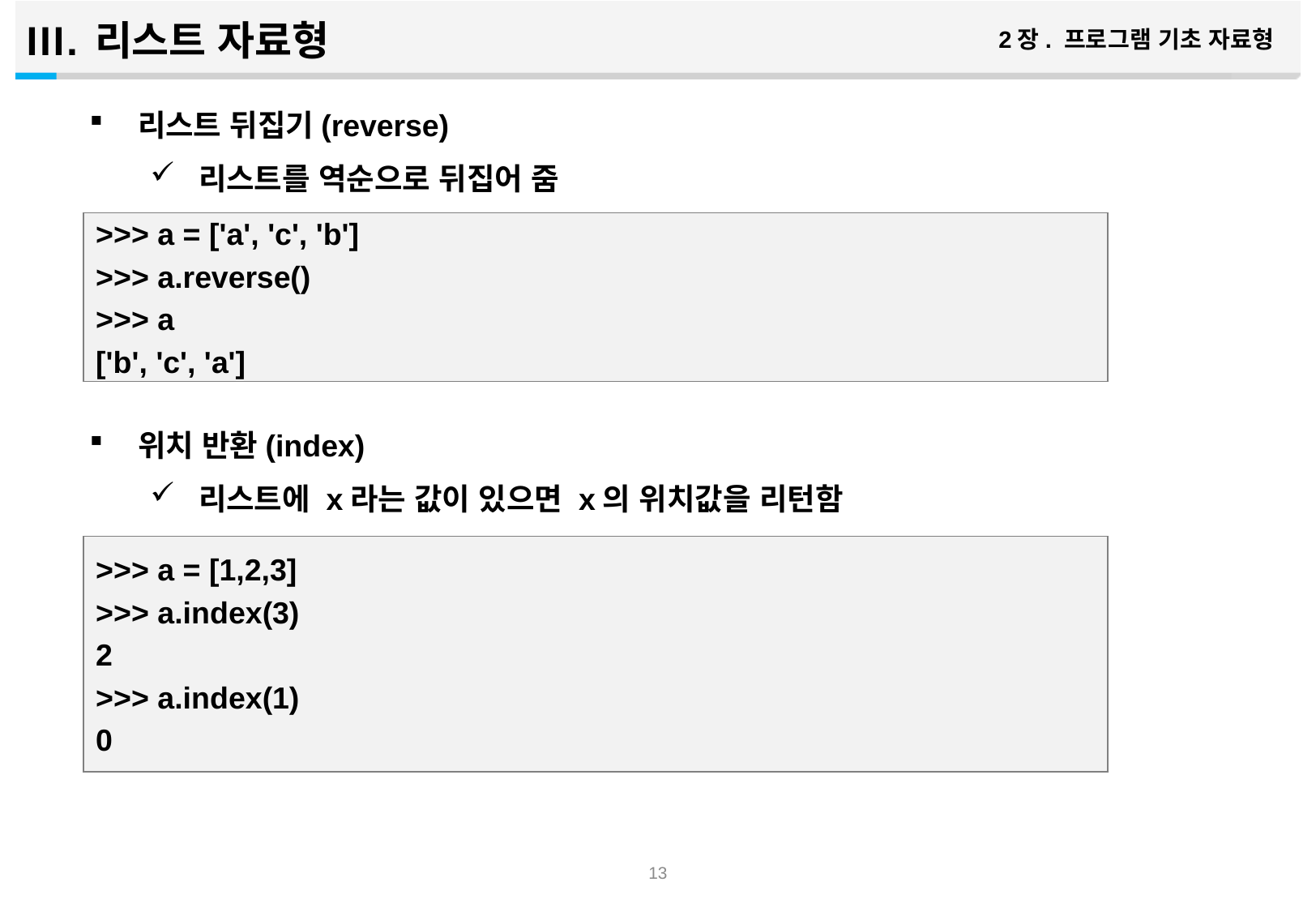

리스트 자료형
2장. 프로그램 기초 자료형
리스트 뒤집기(reverse)
리스트를 역순으로 뒤집어 줌

위치 반환(index)
리스트에 x라는 값이 있으면 x의 위치값을 리턴함

>>> a = ['a', 'c', 'b']
>>> a.reverse()
>>> a
['b', 'c', 'a']
>>> a = [1,2,3]
>>> a.index(3)
2
>>> a.index(1)
0
13